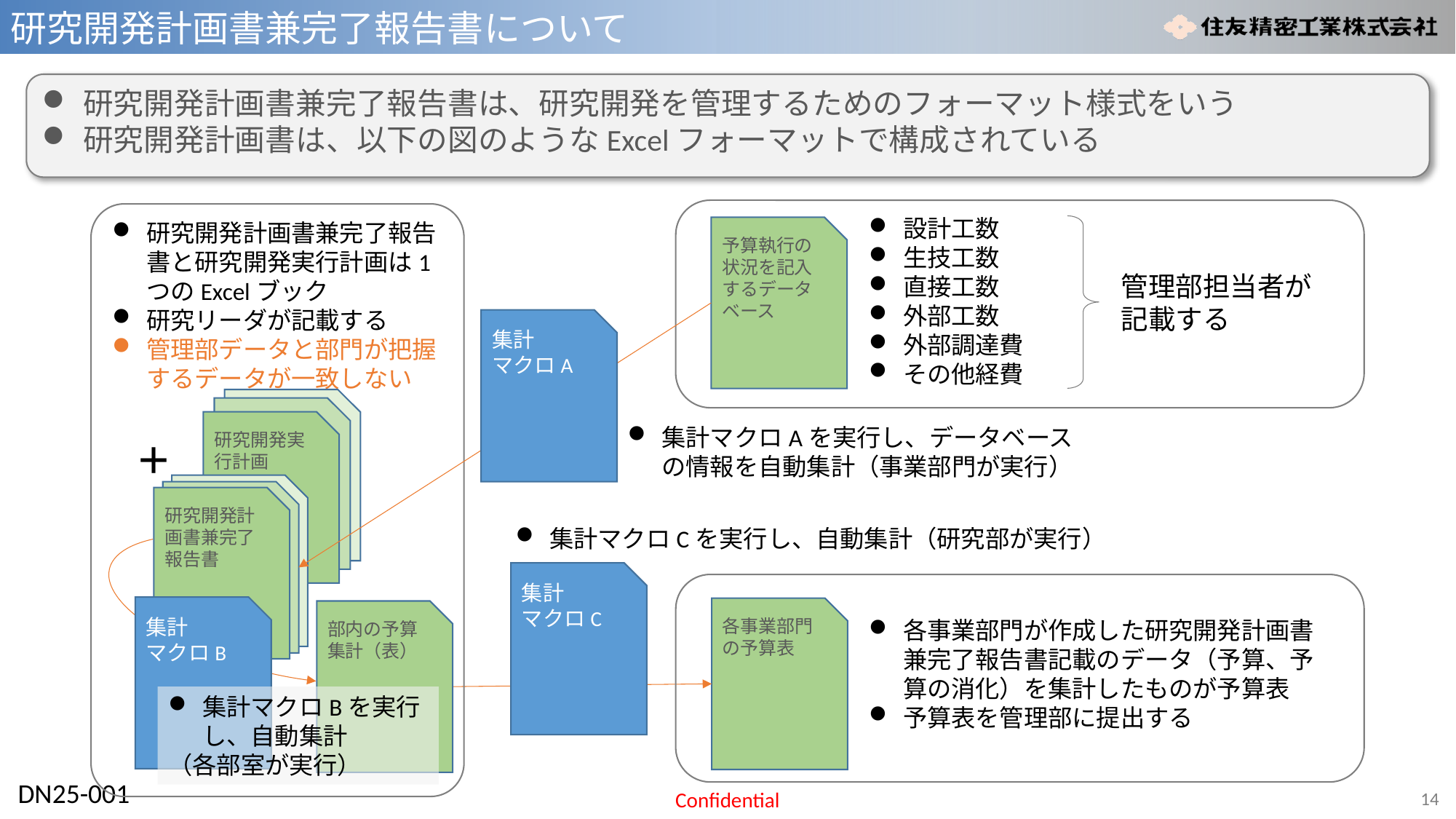

研究開発計画書兼完了報告書について
研究開発計画書兼完了報告書は、研究開発を管理するためのフォーマット様式をいう
研究開発計画書は、以下の図のようなExcelフォーマットで構成されている

設計工数
生技工数
直接工数
外部工数
外部調達費
その他経費
研究開発計画書兼完了報告書と研究開発実行計画は1つのExcelブック
研究リーダが記載する
管理部データと部門が把握するデータが一致しない

予算執行の状況を記入するデータベース
管理部担当者が記載する
集計
マクロA
研究開発実行計画
研究開発実行計画
研究開発実行計画
集計マクロAを実行し、データベースの情報を自動集計（事業部門が実行）

研究開発計画書兼完了報告書
研究開発計画書兼完了報告書
研究開発計画書兼完了報告書
集計マクロCを実行し、自動集計（研究部が実行）
集計
マクロC

集計
マクロB
各事業部門の予算表
部内の予算集計（表）
各事業部門が作成した研究開発計画書兼完了報告書記載のデータ（予算、予算の消化）を集計したものが予算表
予算表を管理部に提出する
集計マクロBを実行し、自動集計
（各部室が実行）
＋